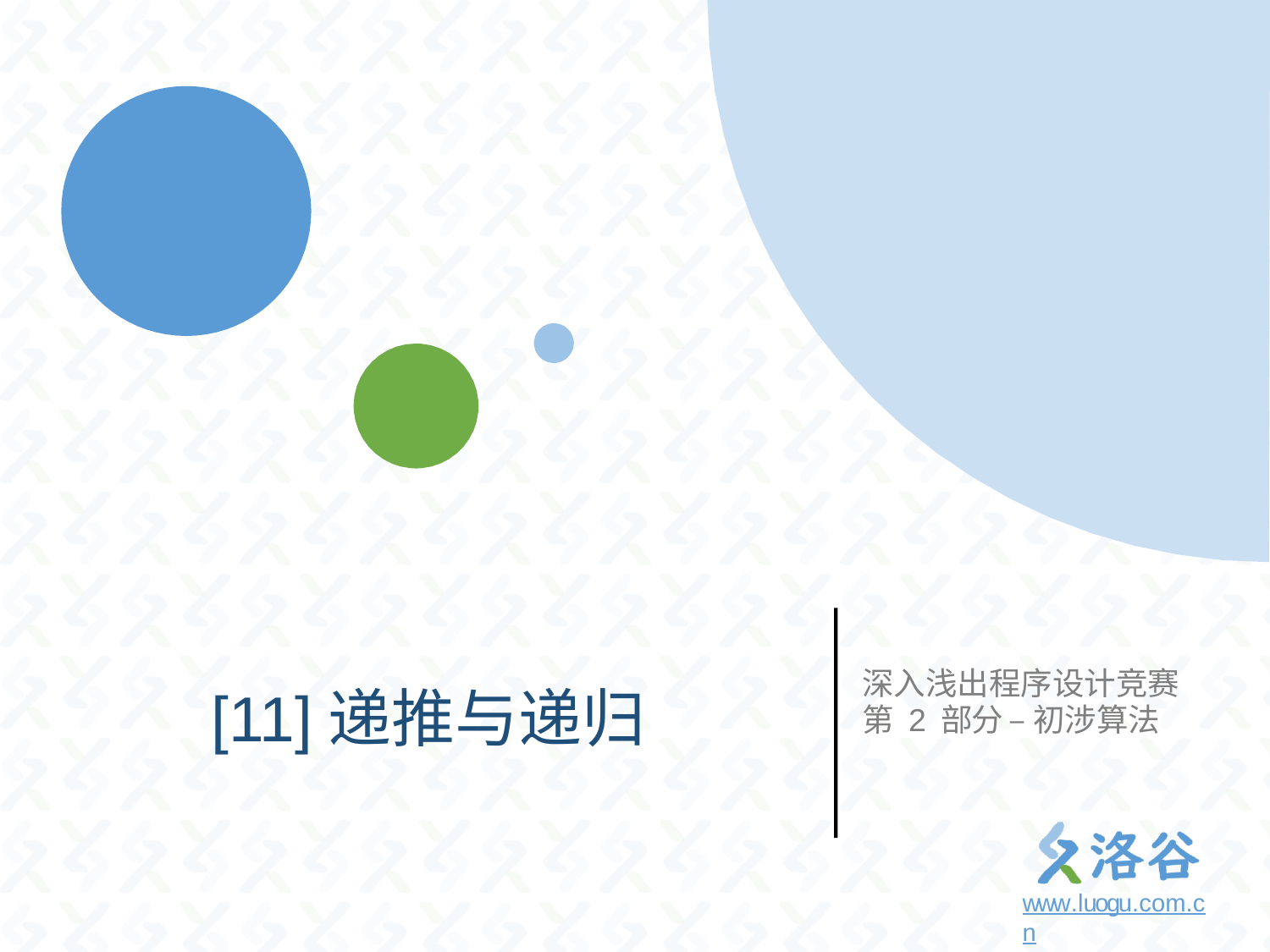

深入浅出程序设计竞赛 第 2 部分 – 初涉算法
[11]递推与递归

www.luogu.com.cn